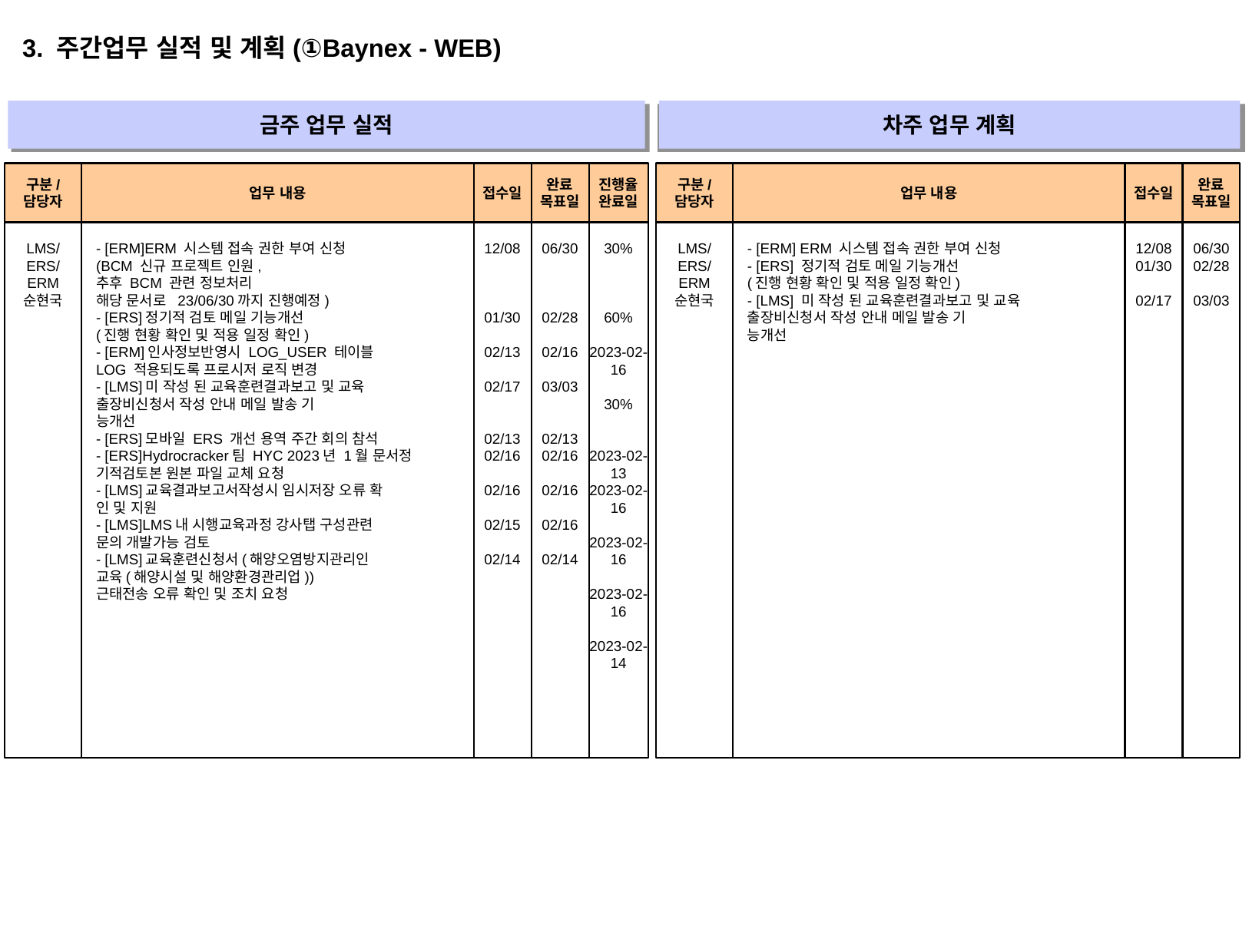

3. 주간업무 실적 및 계획(①Baynex - WEB)
금주 업무 실적
차주 업무 계획
" "
" "
구분/
담당자
업무 내용
접수일
완료
목표일
진행율
완료일
구분/
담당자
업무 내용
접수일
완료
목표일
LMS/
ERS/
ERM
순현국

- [ERM]ERM 시스템 접속 권한 부여 신청
(BCM 신규 프로젝트 인원,
추후 BCM 관련 정보처리
해당 문서로  23/06/30까지 진행예정)
- [ERS]정기적 검토 메일 기능개선
(진행 현황 확인 및 적용 일정 확인)
- [ERM]인사정보반영시 LOG_USER 테이블
LOG 적용되도록 프로시저 로직 변경
- [LMS]미 작성 된 교육훈련결과보고 및 교육
출장비신청서 작성 안내 메일 발송 기
능개선
- [ERS]모바일 ERS 개선 용역 주간 회의 참석
- [ERS]Hydrocracker팀 HYC 2023년 1월 문서정
기적검토본 원본 파일 교체 요청
- [LMS]교육결과보고서작성시 임시저장 오류 확
인 및 지원
- [LMS]LMS내 시행교육과정 강사탭 구성관련
문의 개발가능 검토
- [LMS]교육훈련신청서(해양오염방지관리인
교육(해양시설 및 해양환경관리업))
근태전송 오류 확인 및 조치 요청
12/08
01/30
02/13
02/17
02/13
02/16
02/16
02/15
02/14
06/30
02/28
02/16
03/03
02/13
02/16
02/16
02/16
02/14
30%
60%
2023-02-16
30%
2023-02-13
2023-02-16
2023-02-16
2023-02-16
2023-02-14
LMS/
ERS/
ERM
순현국

- [ERM] ERM 시스템 접속 권한 부여 신청
- [ERS] 정기적 검토 메일 기능개선
(진행 현황 확인 및 적용 일정 확인)
- [LMS] 미 작성 된 교육훈련결과보고 및 교육
출장비신청서 작성 안내 메일 발송 기
능개선
12/08
01/30
02/17
06/30
02/28
03/03